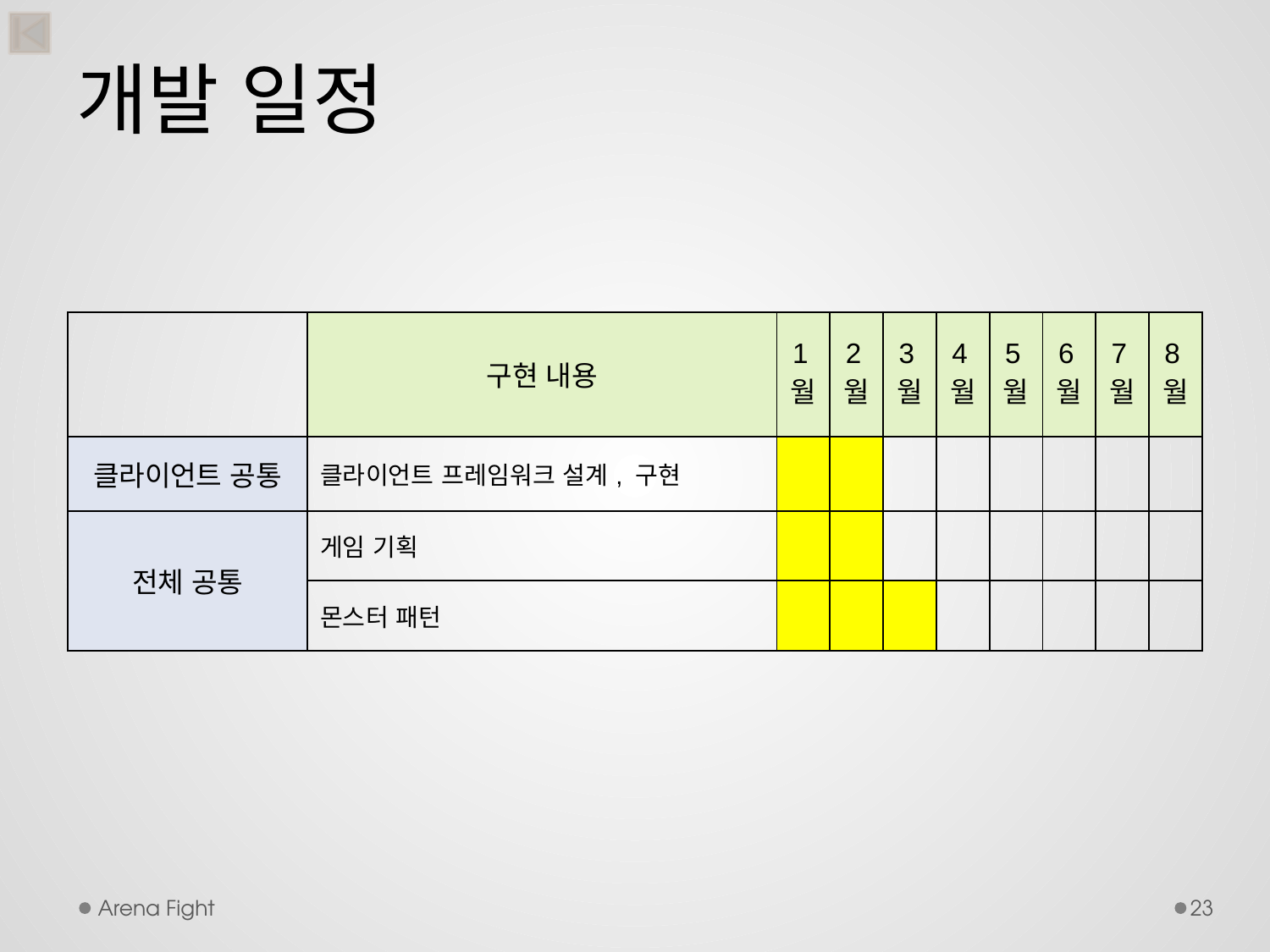

개발 일정
|  | 구현 내용 | 1월 | 2월 | 3월 | 4월 | 5월 | 6월 | 7월 | 8월 |
| --- | --- | --- | --- | --- | --- | --- | --- | --- | --- |
| 클라이언트 공통 | 클라이언트 프레임워크 설계, 구현 |  |  |  |  |  |  |  |  |
| 전체 공통 | 게임 기획 |  |  |  |  |  |  |  |  |
|  | 몬스터 패턴 |  |  |  |  |  |  |  |  |
Arena Fight
23